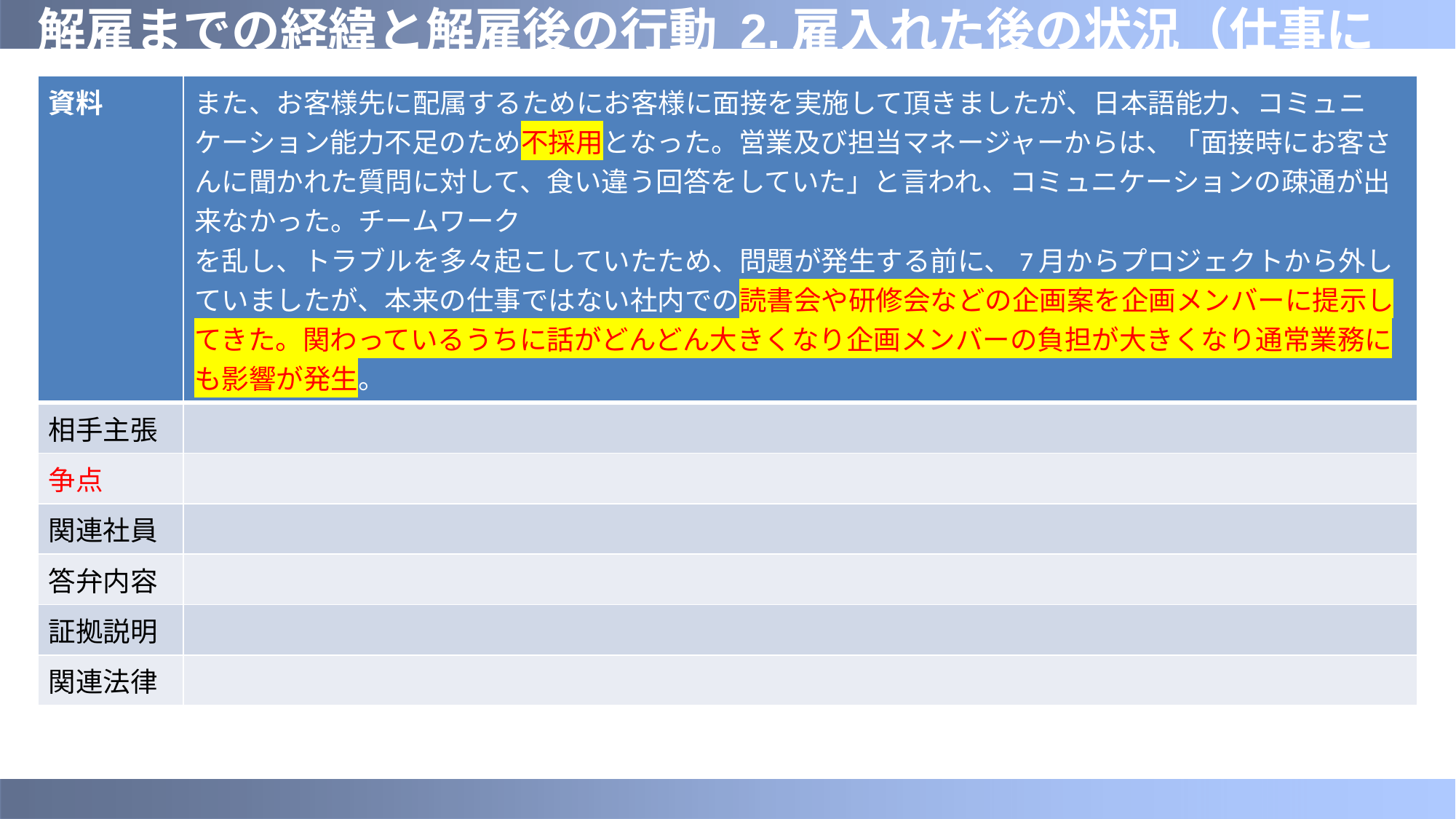

# 解雇までの経緯と解雇後の行動 2.雇入れた後の状況（仕事に関して）
| 資料 | また、お客様先に配属するためにお客様に面接を実施して頂きましたが、日本語能力、コミュニケーション能力不足のため不採用となった。営業及び担当マネージャーからは、「面接時にお客さんに聞かれた質問に対して、食い違う回答をしていた」と言われ、コミュニケーションの疎通が出来なかった。チームワーク を乱し、トラブルを多々起こしていたため、問題が発生する前に、7月からプロジェクトから外していましたが、本来の仕事ではない社内での読書会や研修会などの企画案を企画メンバーに提示してきた。関わっているうちに話がどんどん大きくなり企画メンバーの負担が大きくなり通常業務にも影響が発生。 |
| --- | --- |
| 相手主張 |  |
| 争点 |  |
| 関連社員 |  |
| 答弁内容 |  |
| 証拠説明 |  |
| 関連法律 |  |